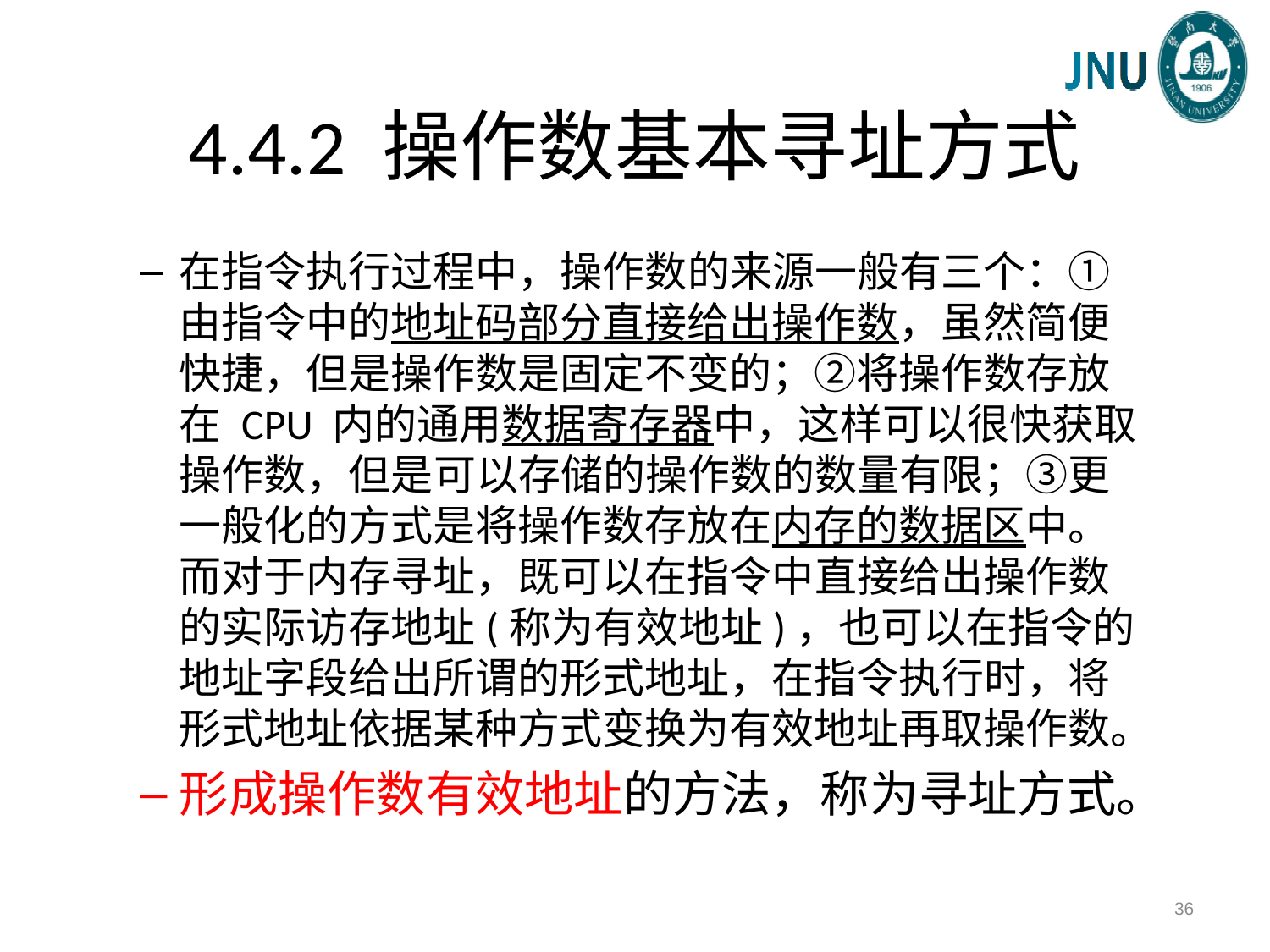

# 4.4.2 操作数基本寻址方式
在指令执行过程中，操作数的来源一般有三个：①由指令中的地址码部分直接给出操作数，虽然简便快捷，但是操作数是固定不变的；②将操作数存放在 CPU 内的通用数据寄存器中，这样可以很快获取操作数，但是可以存储的操作数的数量有限；③更一般化的方式是将操作数存放在内存的数据区中。而对于内存寻址，既可以在指令中直接给出操作数的实际访存地址(称为有效地址)，也可以在指令的地址字段给出所谓的形式地址，在指令执行时，将形式地址依据某种方式变换为有效地址再取操作数。
形成操作数有效地址的方法，称为寻址方式。
36